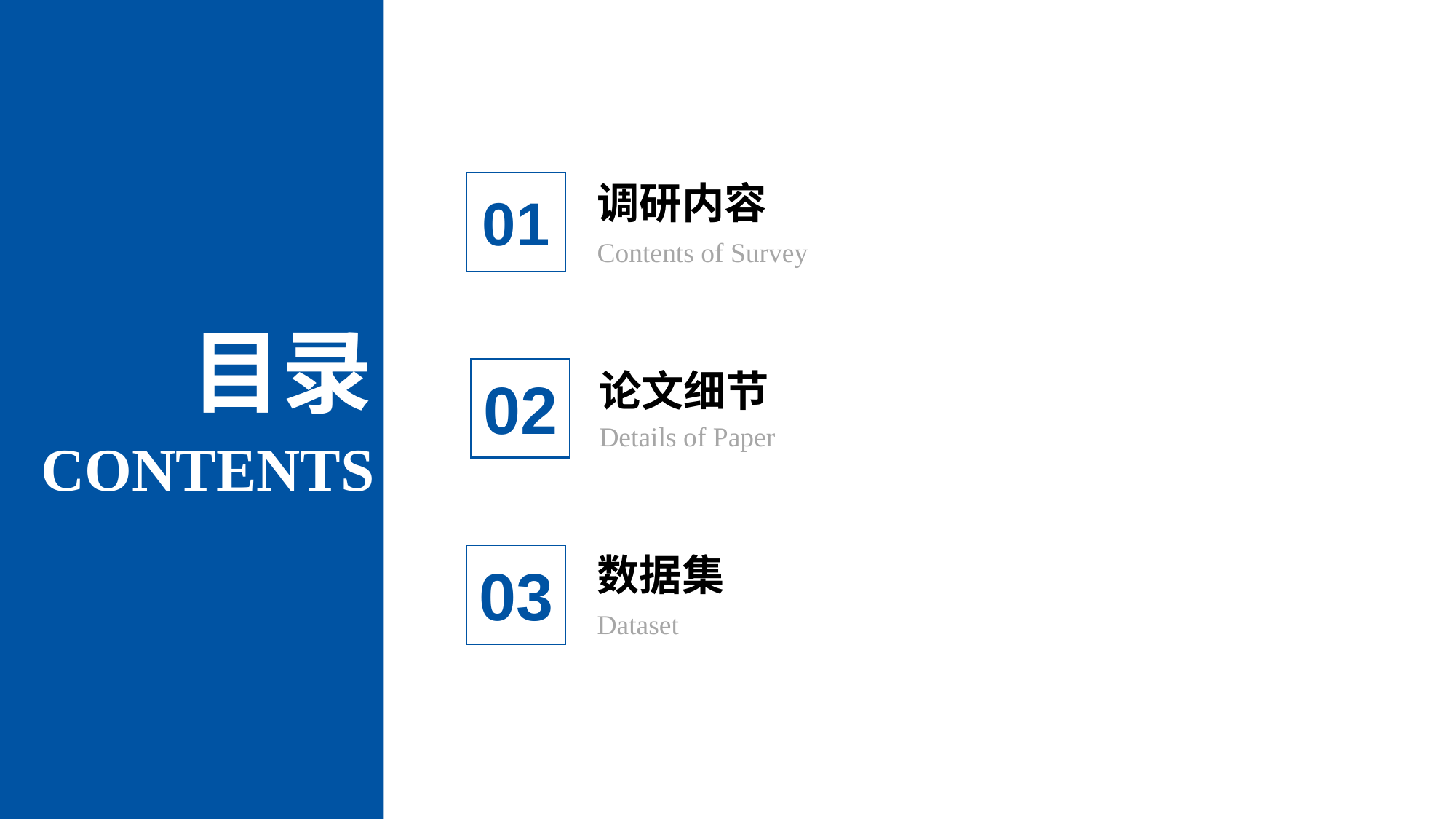

调研内容
Contents of Survey

01
目录
论文细节
Details of Paper

02
CONTENTS
数据集
Dataset

03